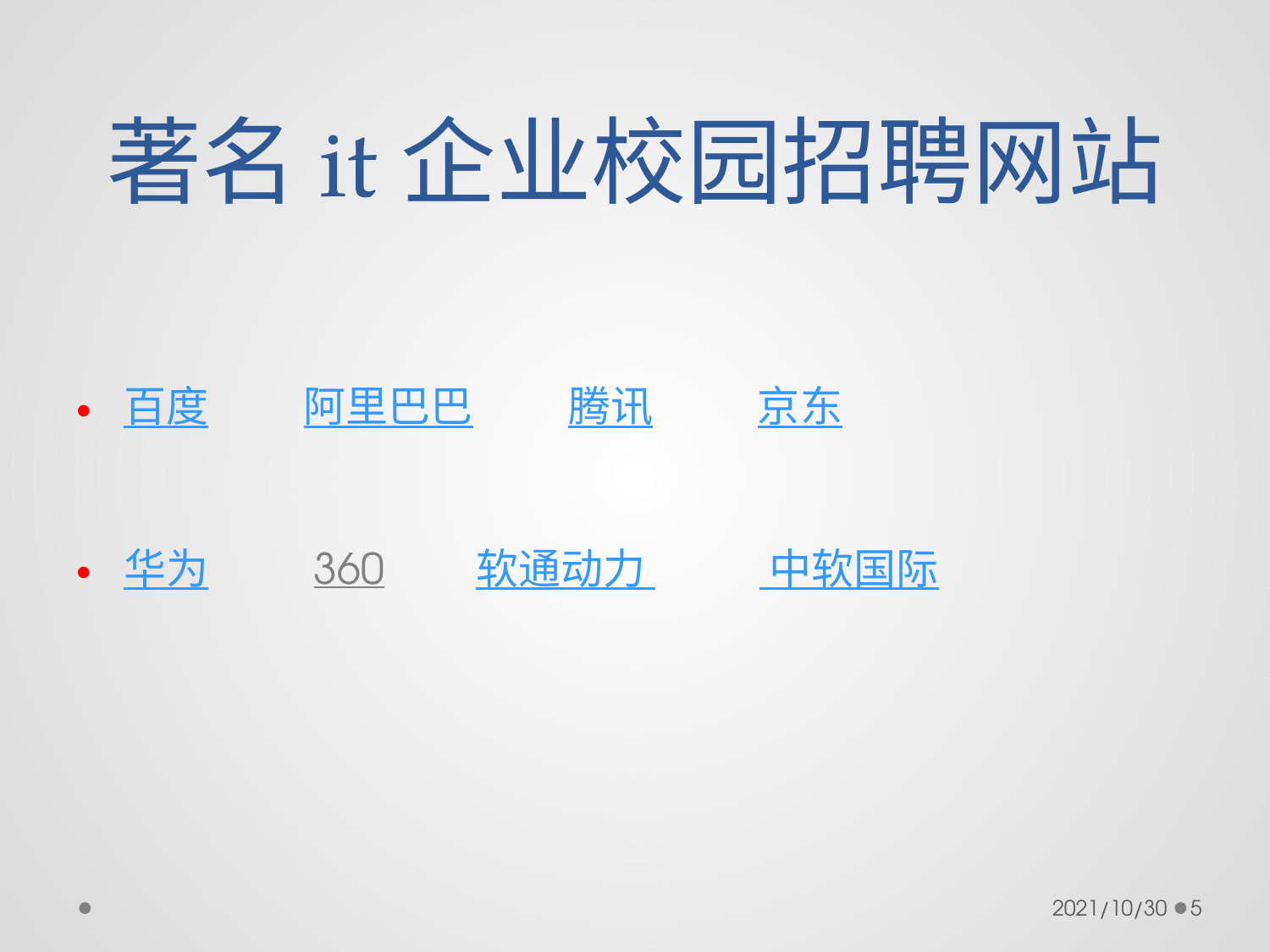

# 著名it企业校园招聘网站

百度          阿里巴巴          腾讯           京东
华为          360       软通动力             中软国际

5
2021/10/30